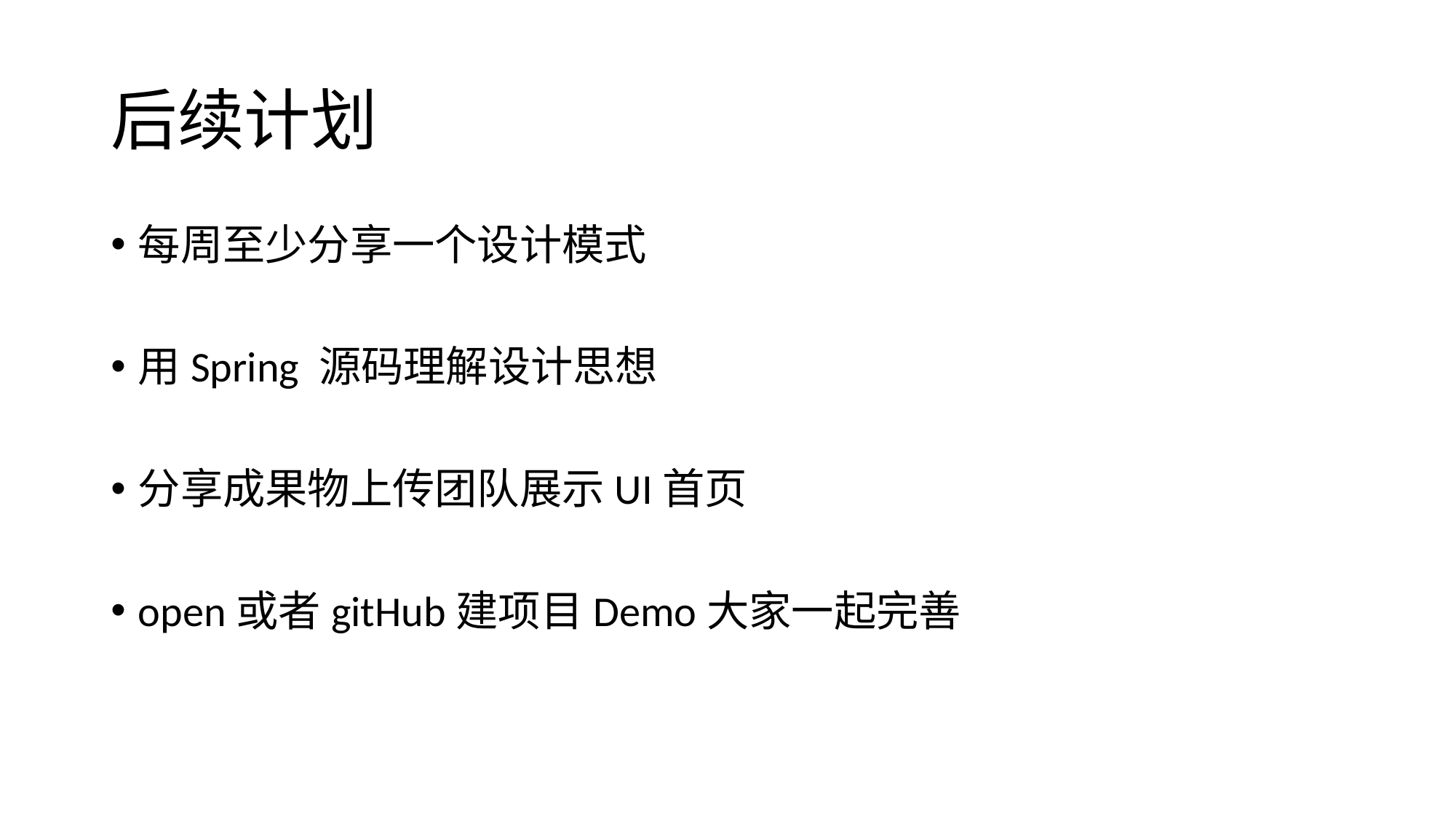

# 后续计划
每周至少分享一个设计模式

用Spring 源码理解设计思想

分享成果物上传团队展示UI首页

open或者gitHub建项目Demo大家一起完善